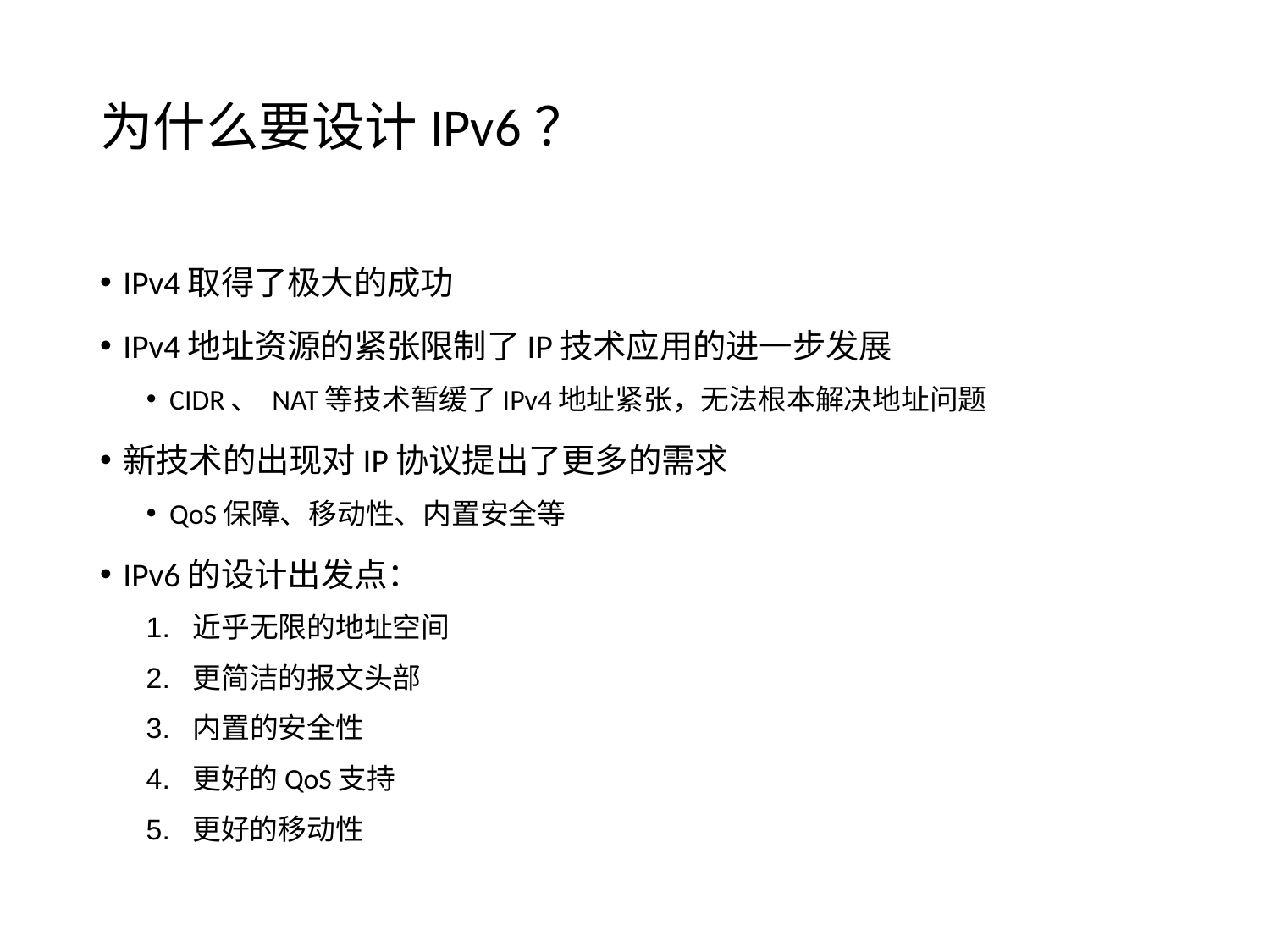

# 为什么要设计IPv6？
IPv4取得了极大的成功
IPv4地址资源的紧张限制了IP技术应用的进一步发展
CIDR、 NAT等技术暂缓了IPv4地址紧张，无法根本解决地址问题
新技术的出现对IP协议提出了更多的需求
QoS保障、移动性、内置安全等
IPv6的设计出发点：
近乎无限的地址空间
更简洁的报文头部
内置的安全性
更好的QoS支持
更好的移动性
35